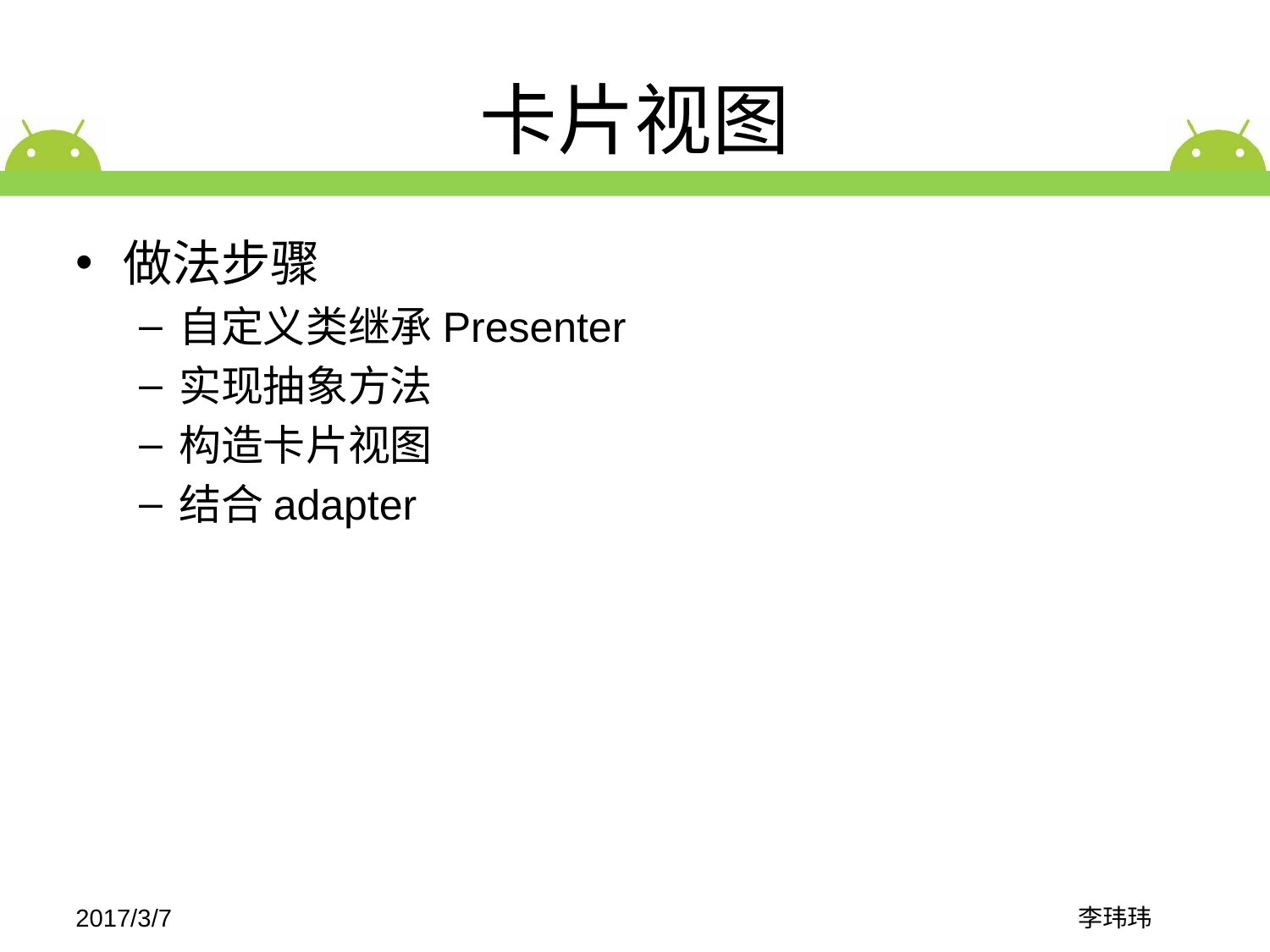

# 卡片视图
做法步骤
自定义类继承Presenter
实现抽象方法
构造卡片视图
结合adapter